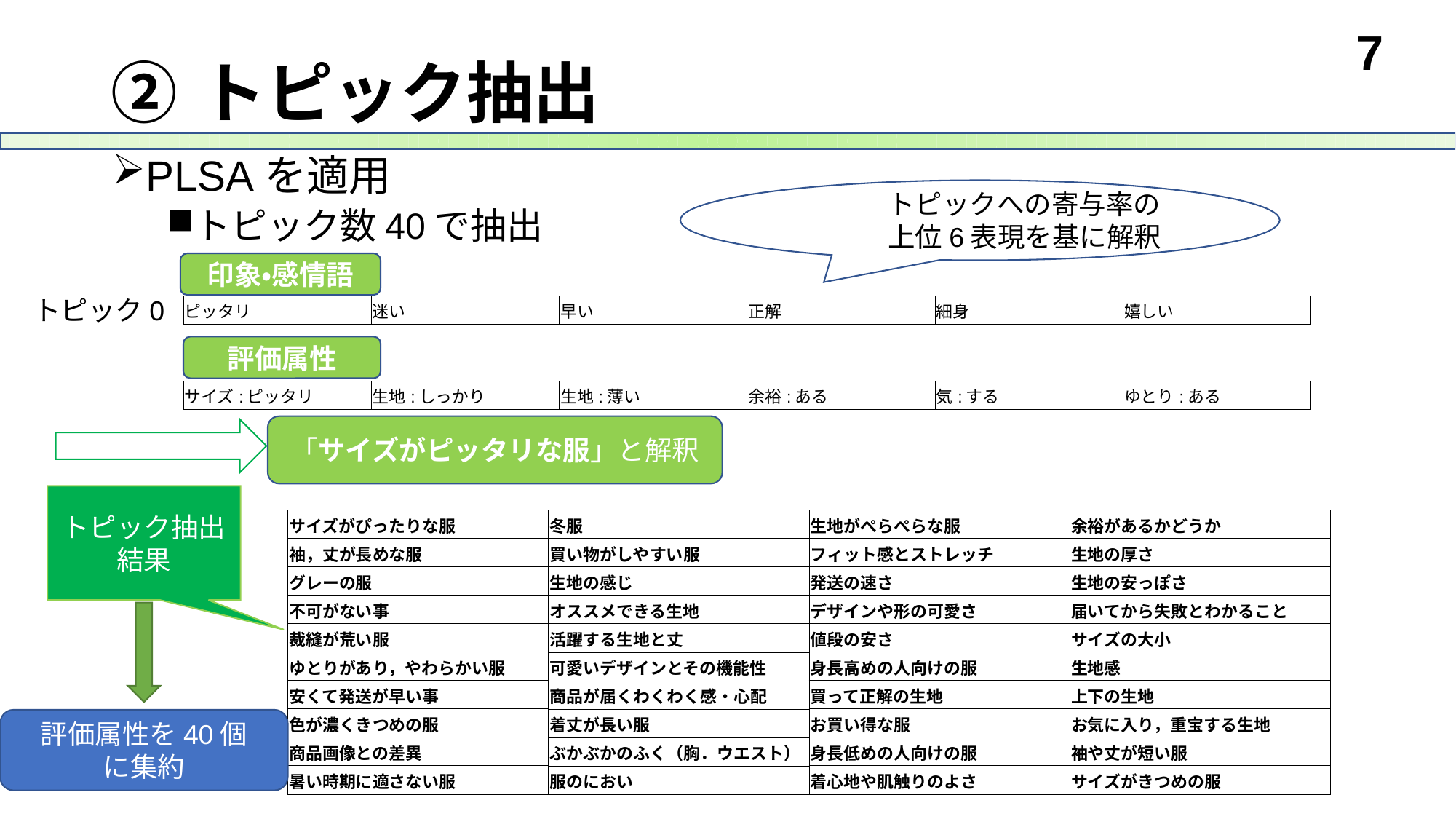

# トピック抽出
PLSAを適用
トピック数40で抽出
トピックへの寄与率の上位6表現を基に解釈
印象・感情語
トピック0
| ピッタリ | 迷い | 早い | 正解 | 細身 | 嬉しい |
| --- | --- | --- | --- | --- | --- |
評価属性
| サイズ:ピッタリ | 生地:しっかり | 生地:薄い | 余裕:ある | 気:する | ゆとり:ある |
| --- | --- | --- | --- | --- | --- |
「サイズがピッタリな服」と解釈

トピック抽出結果
| サイズがぴったりな服 |
| --- |
| 袖，丈が長めな服 |
| グレーの服 |
| 不可がない事 |
| 裁縫が荒い服 |
| ゆとりがあり，やわらかい服 |
| 安くて発送が早い事 |
| 色が濃くきつめの服 |
| 商品画像との差異 |
| 暑い時期に適さない服 |
| 生地がぺらぺらな服 |
| --- |
| フィット感とストレッチ |
| 発送の速さ |
| デザインや形の可愛さ |
| 値段の安さ |
| 身長高めの人向けの服 |
| 買って正解の生地 |
| お買い得な服 |
| 身長低めの人向けの服 |
| 着心地や肌触りのよさ |
| 余裕があるかどうか |
| --- |
| 生地の厚さ |
| 生地の安っぽさ |
| 届いてから失敗とわかること |
| サイズの大小 |
| 生地感 |
| 上下の生地 |
| お気に入り，重宝する生地 |
| 袖や丈が短い服 |
| サイズがきつめの服 |
| 冬服 |
| --- |
| 買い物がしやすい服 |
| 生地の感じ |
| オススメできる生地 |
| 活躍する生地と丈 |
| 可愛いデザインとその機能性 |
| 商品が届くわくわく感・心配 |
| 着丈が長い服 |
| ぶかぶかのふく（胸．ウエスト） |
| 服のにおい |

評価属性を40個
に集約